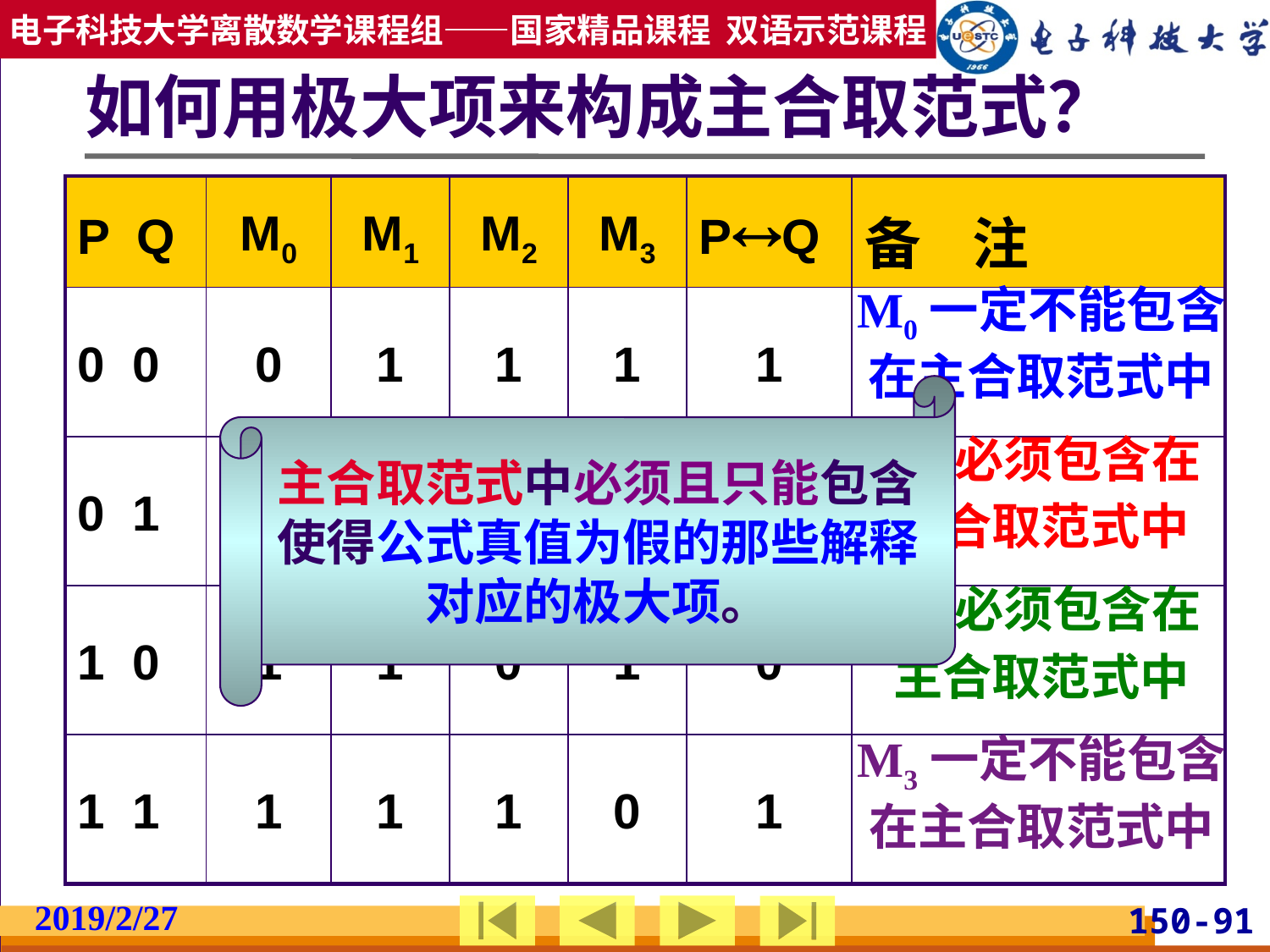

# 如何用极大项来构成主合取范式？
| P Q | M0 | M1 | M2 | M3 | P↔Q | 备 注 |
| --- | --- | --- | --- | --- | --- | --- |
| 0 0 | 0 | 1 | 1 | 1 | 1 |  |
| 0 1 | 1 | 0 | 1 | 1 | 0 |  |
| 1 0 | 1 | 1 | 0 | 1 | 0 |  |
| 1 1 | 1 | 1 | 1 | 0 | 1 |  |
M0一定不能包含
在主合取范式中
主合取范式中必须且只能包含使得公式真值为假的那些解释对应的极大项。
M1必须包含在
主合取范式中
M2必须包含在
主合取范式中
M3一定不能包含
在主合取范式中
2019/2/27